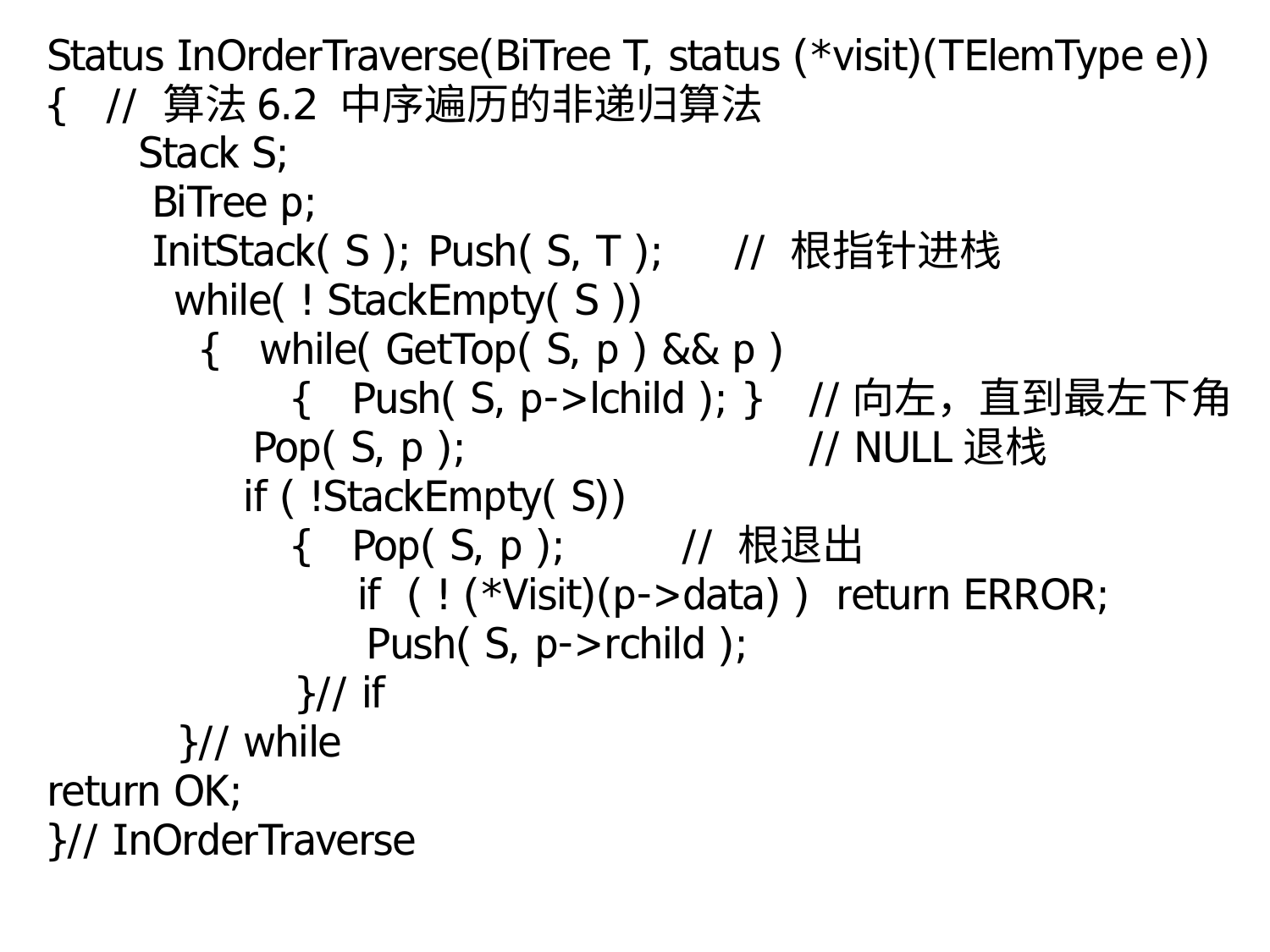

Status InOrderTraverse(BiTree T, status (*visit)(TElemType e))
{   // 算法6.2 中序遍历的非递归算法
       Stack S;
        BiTree p;
        InitStack( S ); 	Push( S, T );	    // 根指针进栈
	while( ! StackEmpty( S ))
	  {   while( GetTop( S, p ) && p )
	         {   Push( S, p->lchild ); } 	//向左，直到最左下角
	      Pop( S, p );			// NULL退栈
               if ( !StackEmpty( S))
	         {   Pop( S, p );	// 根退出
	              if  ( ! (*Visit)(p->data) )  return ERROR;
		     Push( S, p->rchild );
                   }// if
          }// while
return OK;
}// InOrderTraverse